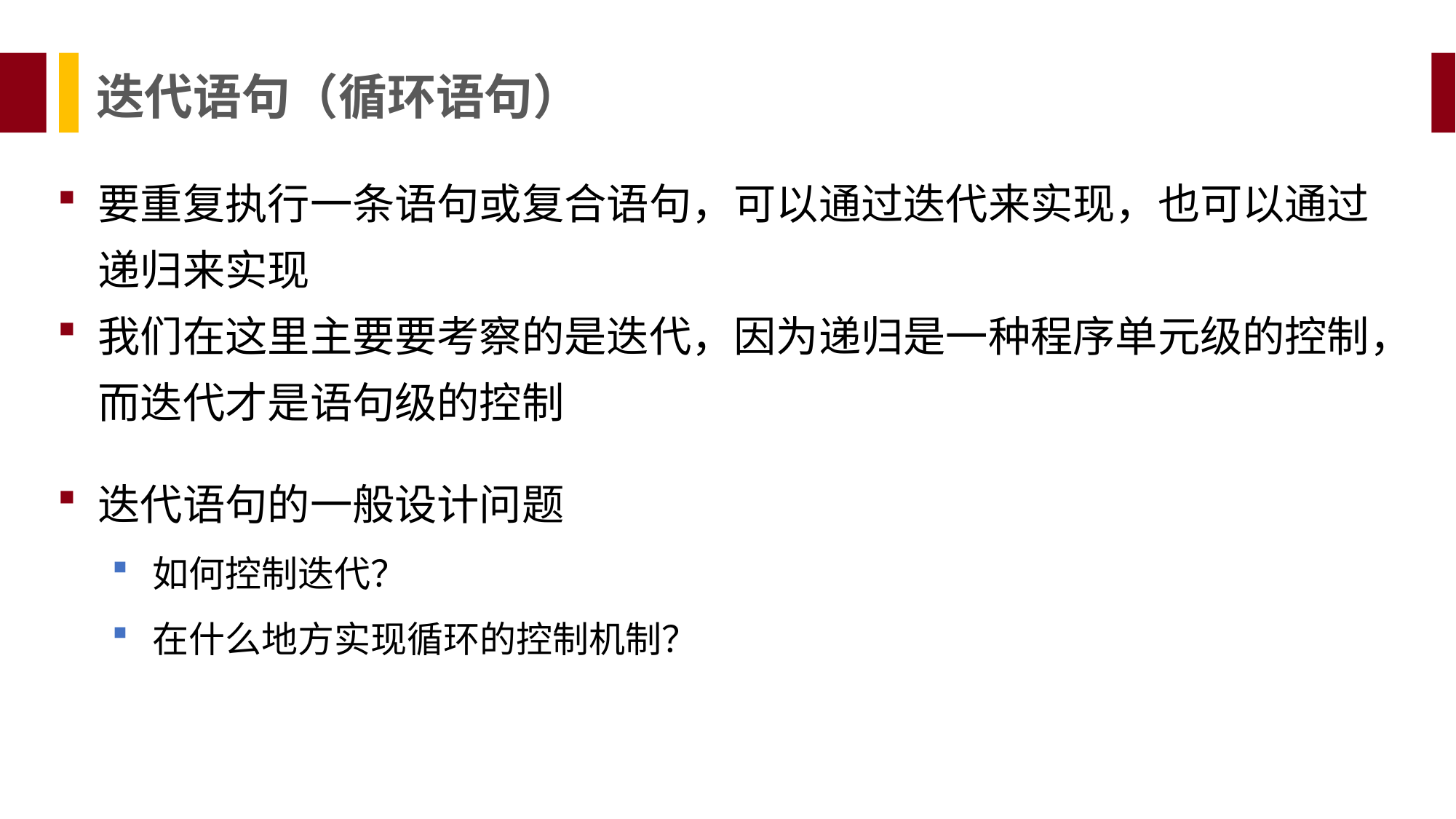

迭代语句（循环语句）
要重复执行一条语句或复合语句，可以通过迭代来实现，也可以通过递归来实现
我们在这里主要要考察的是迭代，因为递归是一种程序单元级的控制，而迭代才是语句级的控制
迭代语句的一般设计问题
如何控制迭代？
在什么地方实现循环的控制机制？